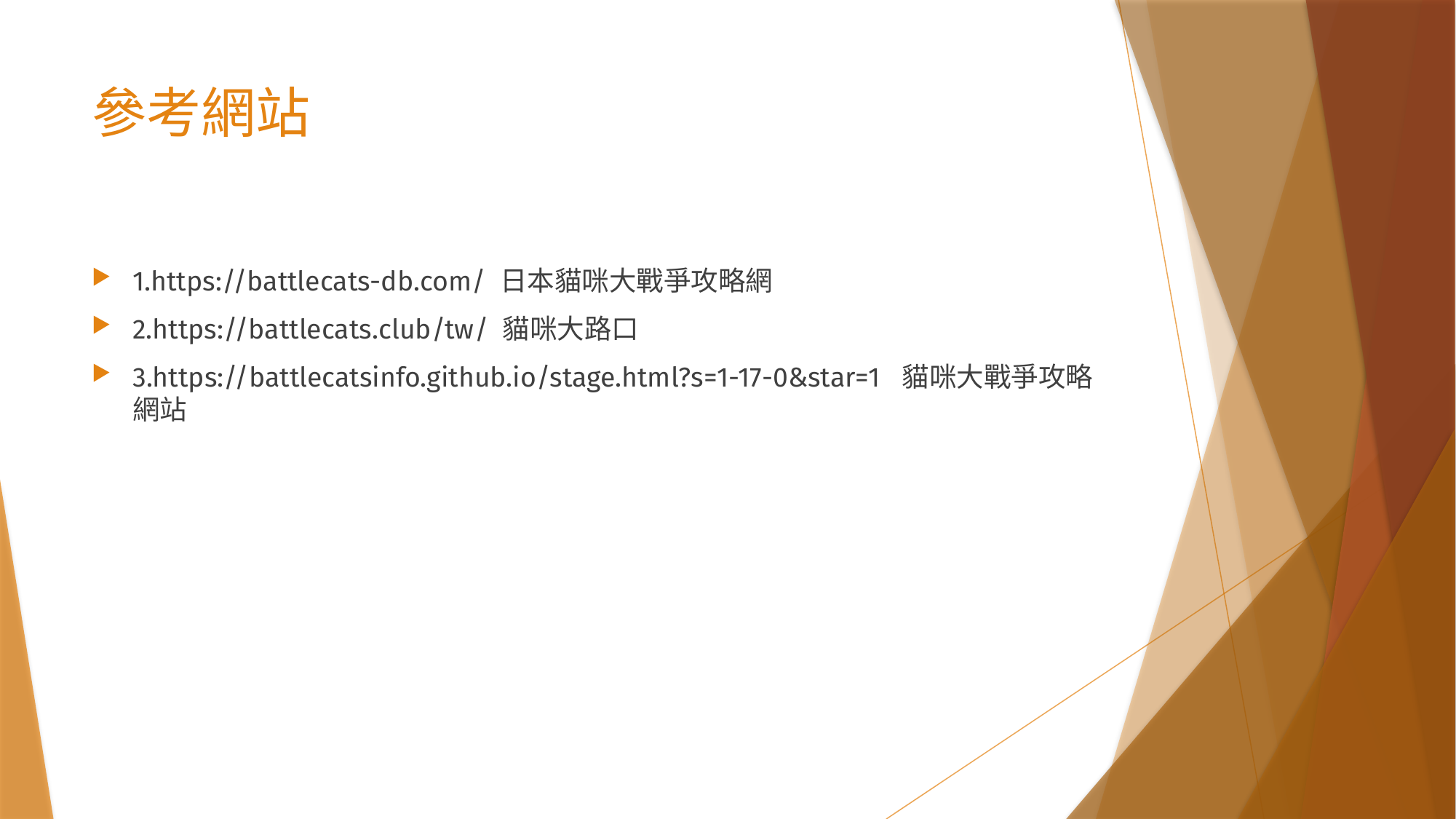

# 參考網站
1.https://battlecats-db.com/ 日本貓咪大戰爭攻略網
2.https://battlecats.club/tw/ 貓咪大路口
3.https://battlecatsinfo.github.io/stage.html?s=1-17-0&star=1  貓咪大戰爭攻略網站